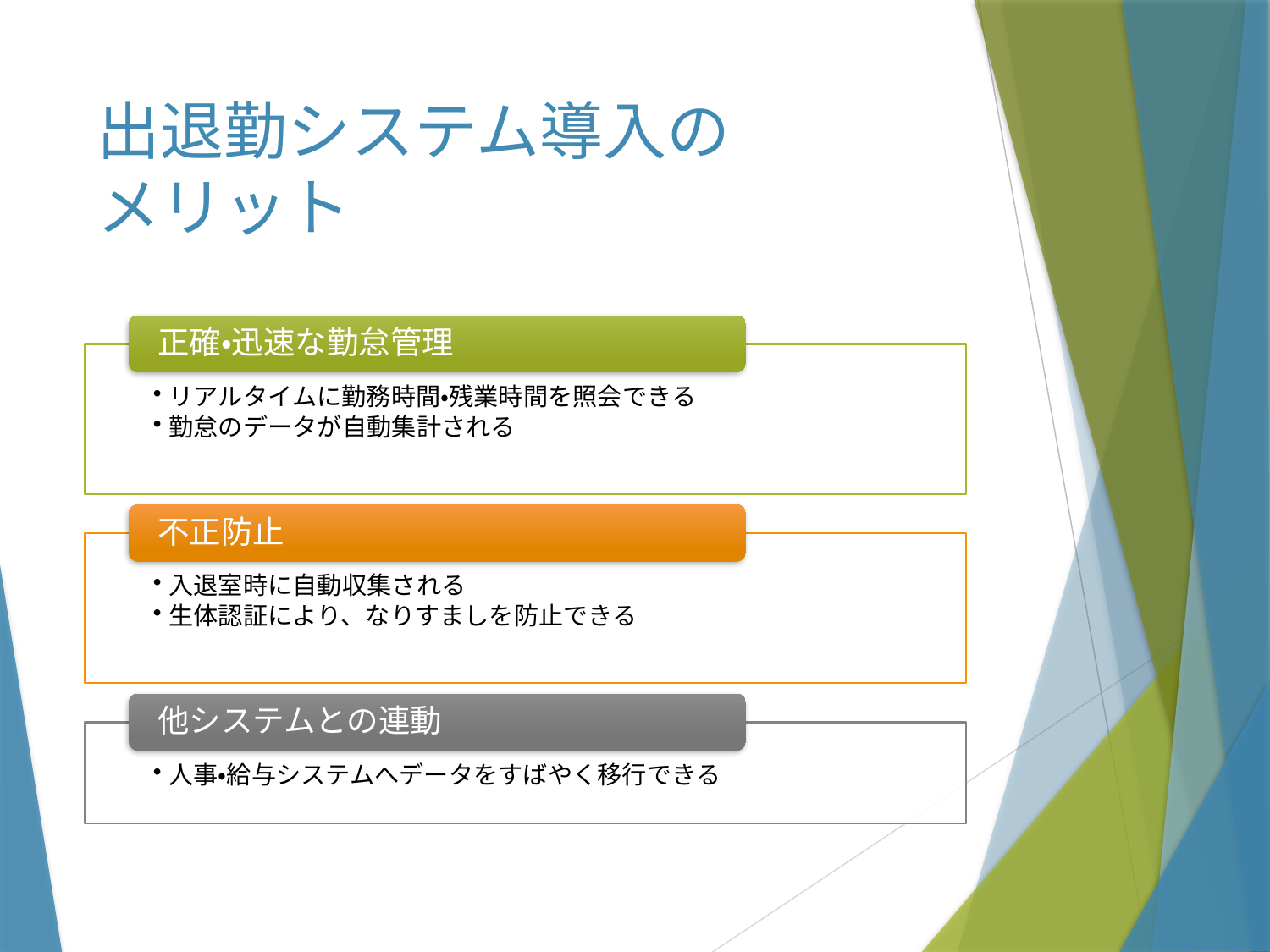

# 出退勤システム導入の メリット
リアルタイムに勤務時間・残業時間を照会できる
勤怠のデータが自動集計される
正確・迅速な勤怠管理
入退室時に自動収集される
生体認証により、なりすましを防止できる
不正防止
人事・給与システムへデータをすばやく移行できる
他システムとの連動